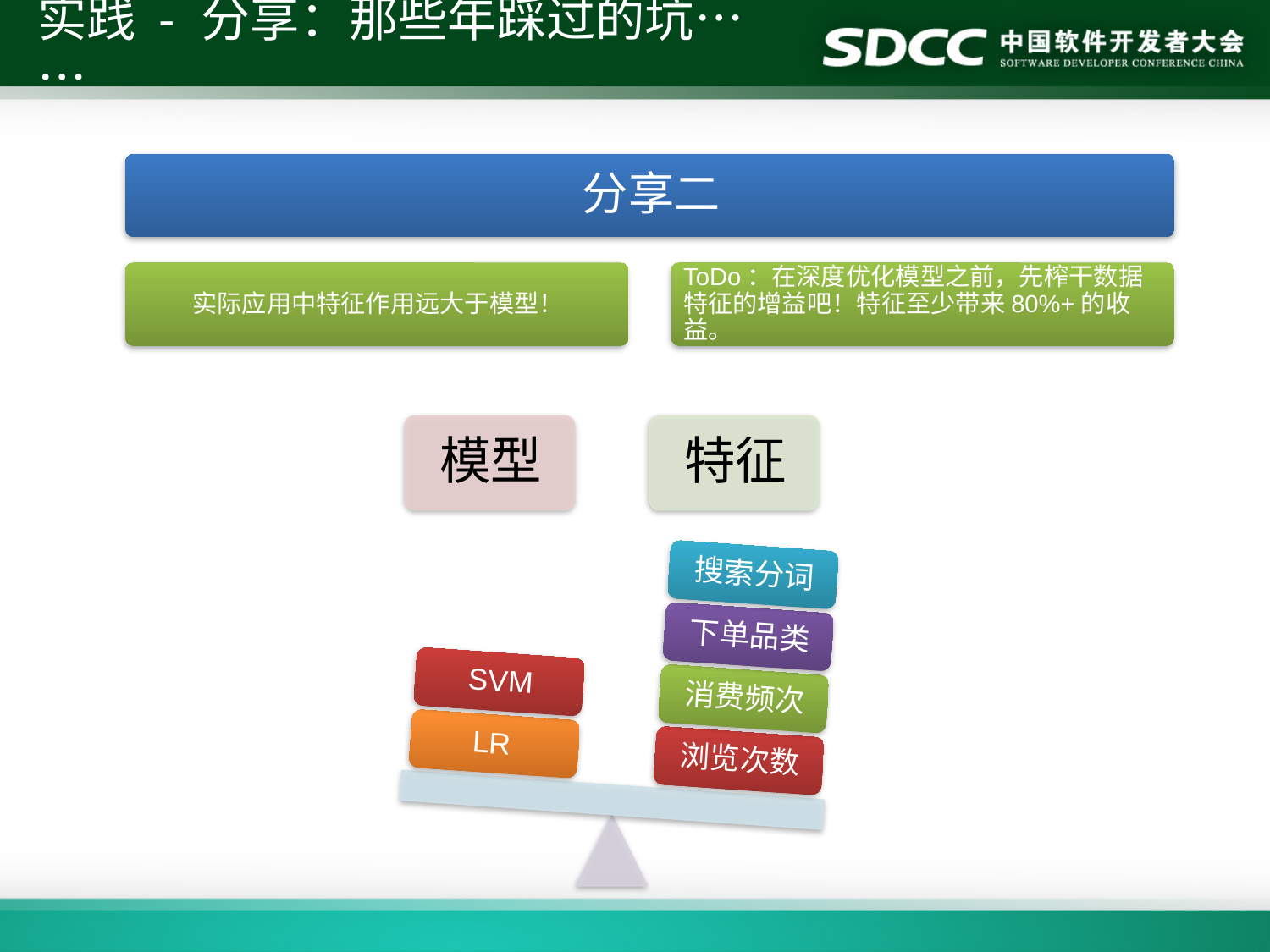

# 实践 - 分享：那些年踩过的坑……
分享二
实际应用中特征作用远大于模型！
ToDo：在深度优化模型之前，先榨干数据特征的增益吧！特征至少带来80%+的收益。
模型
特征
浏览次数
消费频次
下单品类
搜索分词
LR
SVM